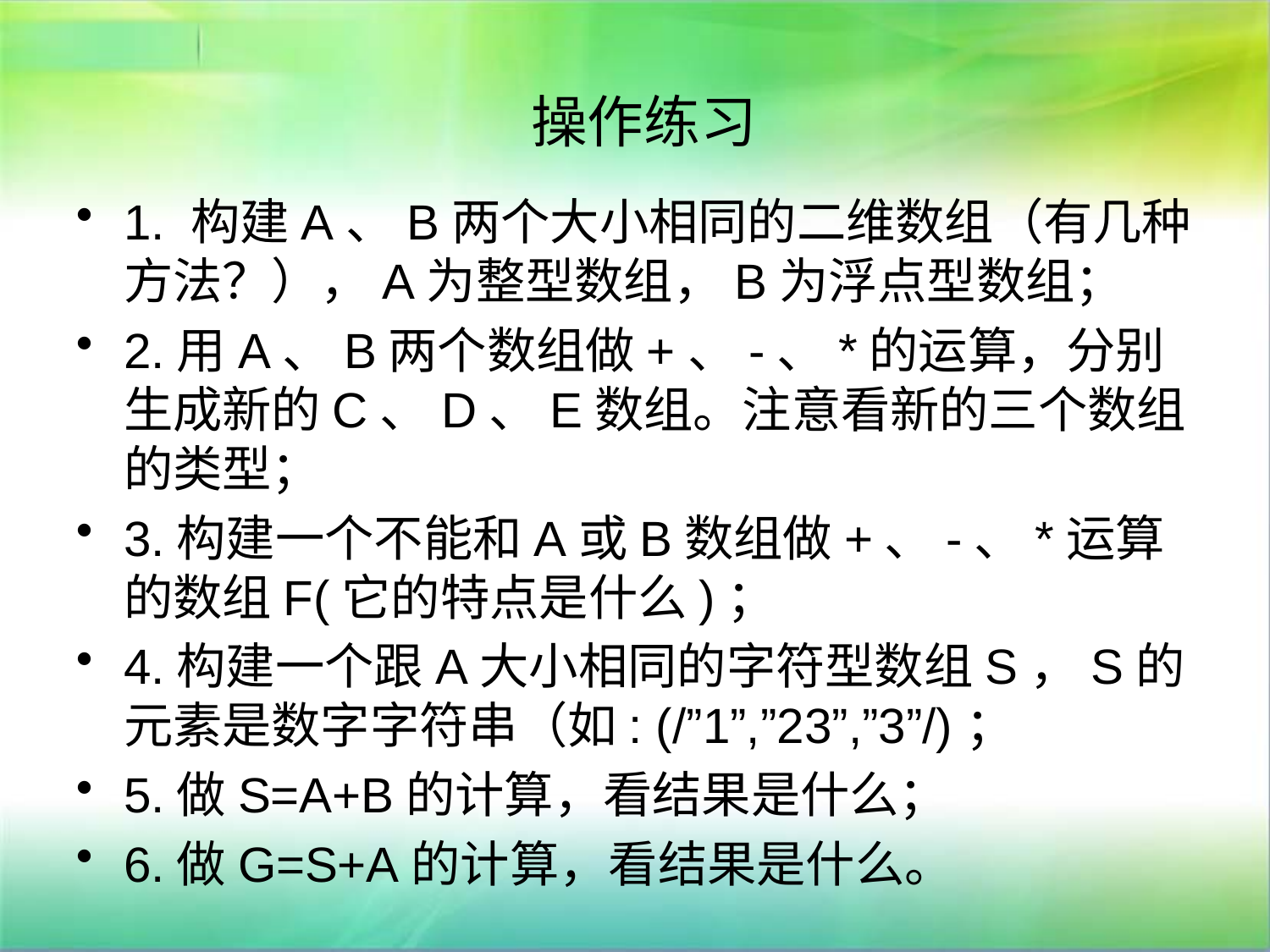

# 操作练习
1. 构建A、B两个大小相同的二维数组（有几种方法？），A为整型数组，B为浮点型数组；
2.用A、B两个数组做+、-、*的运算，分别生成新的C、D、E数组。注意看新的三个数组的类型；
3.构建一个不能和A或B数组做+、-、*运算的数组F(它的特点是什么)；
4.构建一个跟A大小相同的字符型数组S，S的元素是数字字符串（如: (/”1”,”23”,”3”/)；
5.做S=A+B的计算，看结果是什么；
6.做G=S+A的计算，看结果是什么。